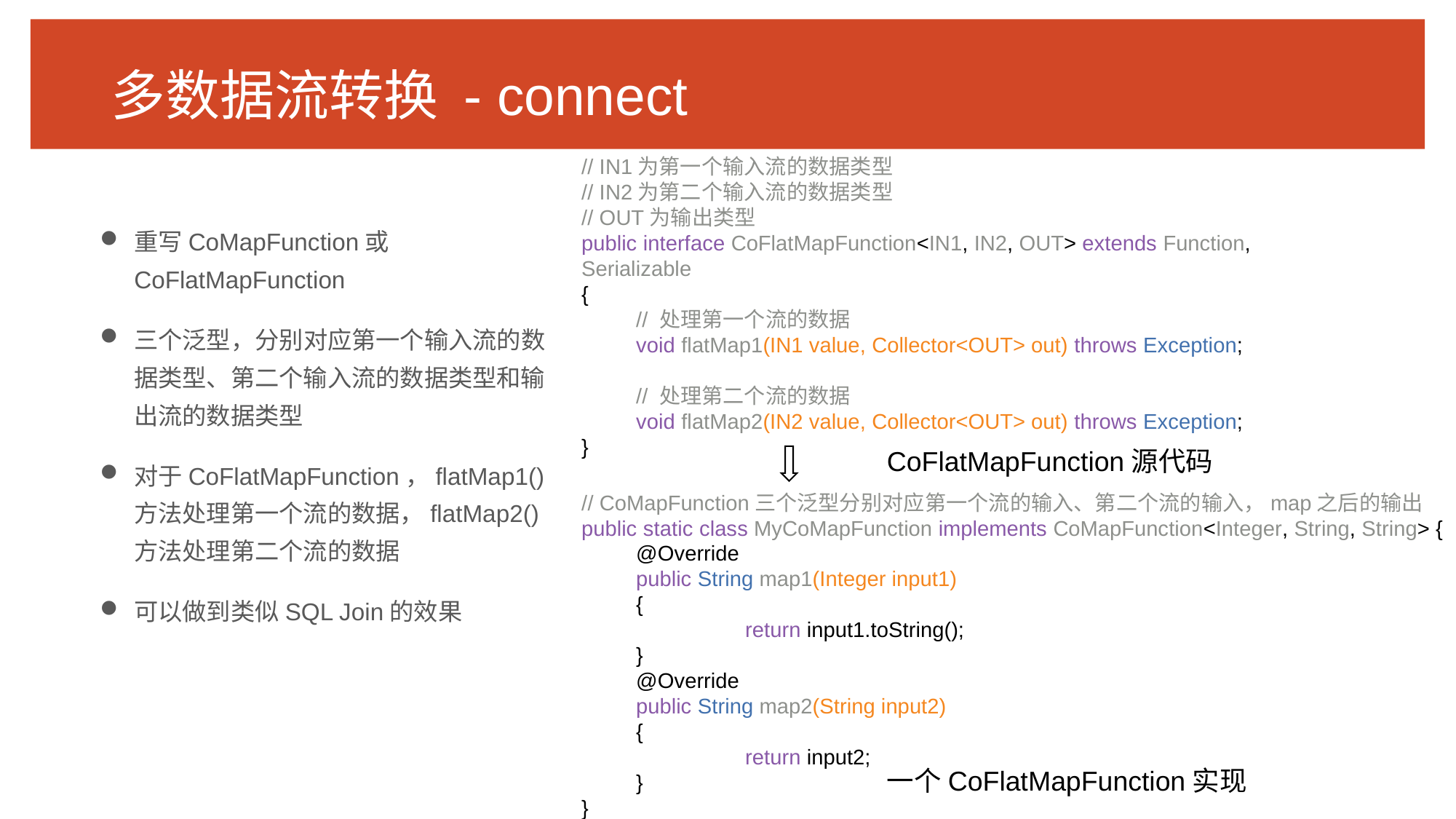

# 多数据流转换 - connect
// IN1为第一个输入流的数据类型
// IN2为第二个输入流的数据类型
// OUT为输出类型
public interface CoFlatMapFunction<IN1, IN2, OUT> extends Function, Serializable
{
// 处理第一个流的数据
void flatMap1(IN1 value, Collector<OUT> out) throws Exception;

// 处理第二个流的数据
void flatMap2(IN2 value, Collector<OUT> out) throws Exception;
}
重写CoMapFunction或CoFlatMapFunction
三个泛型，分别对应第一个输入流的数据类型、第二个输入流的数据类型和输出流的数据类型
对于CoFlatMapFunction，flatMap1()方法处理第一个流的数据，flatMap2()方法处理第二个流的数据
可以做到类似SQL Join的效果
CoFlatMapFunction源代码

// CoMapFunction三个泛型分别对应第一个流的输入、第二个流的输入，map之后的输出
public static class MyCoMapFunction implements CoMapFunction<Integer, String, String> {
@Override
public String map1(Integer input1)
{
	return input1.toString();
}
@Override
public String map2(String input2)
{
	return input2;
}
}
一个CoFlatMapFunction实现